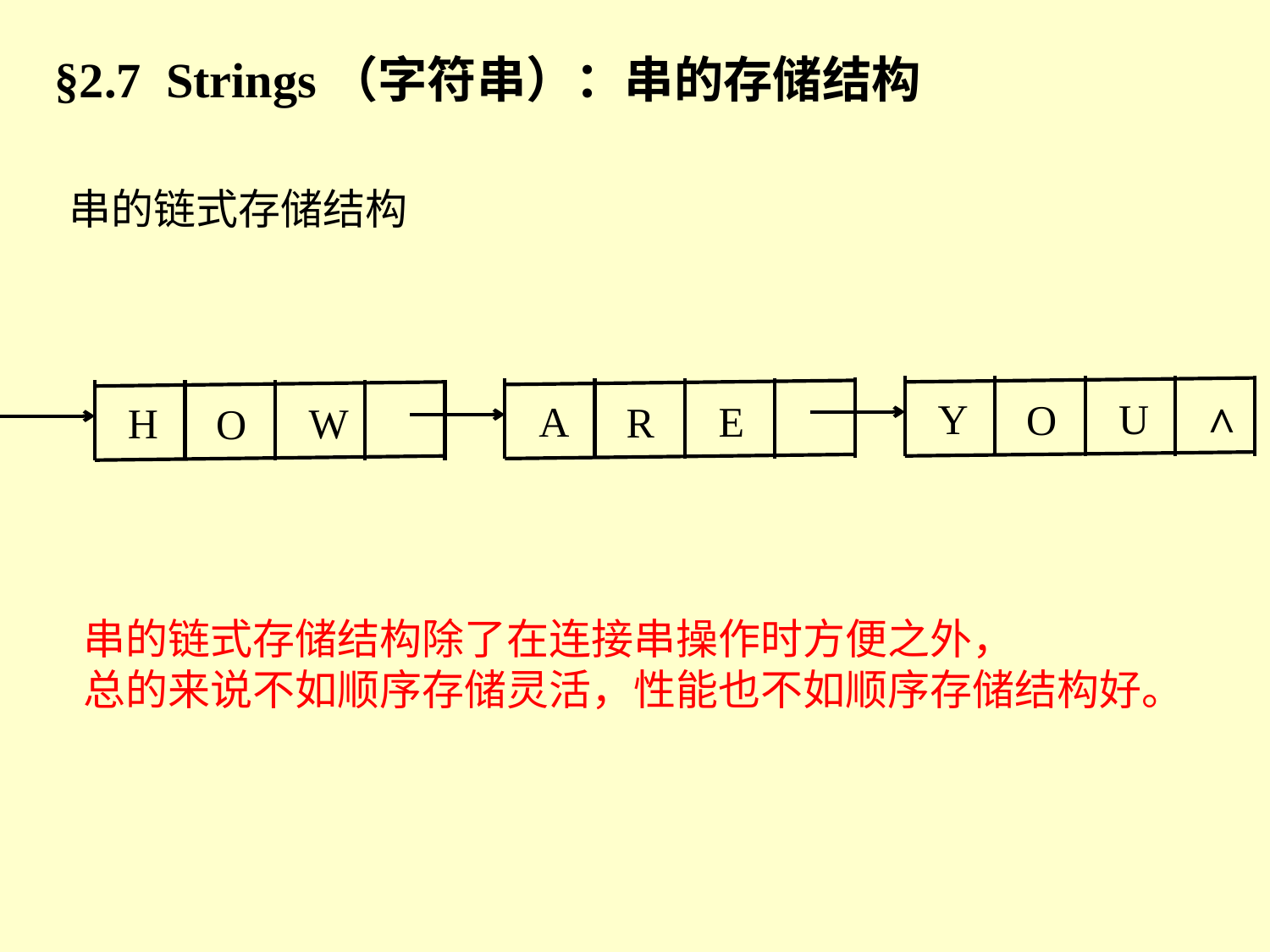

§2.7  Strings（字符串）：串的存储结构
串的链式存储结构
Y
U
^
O
A
E
R
H
W
O
串的链式存储结构除了在连接串操作时方便之外，
总的来说不如顺序存储灵活，性能也不如顺序存储结构好。